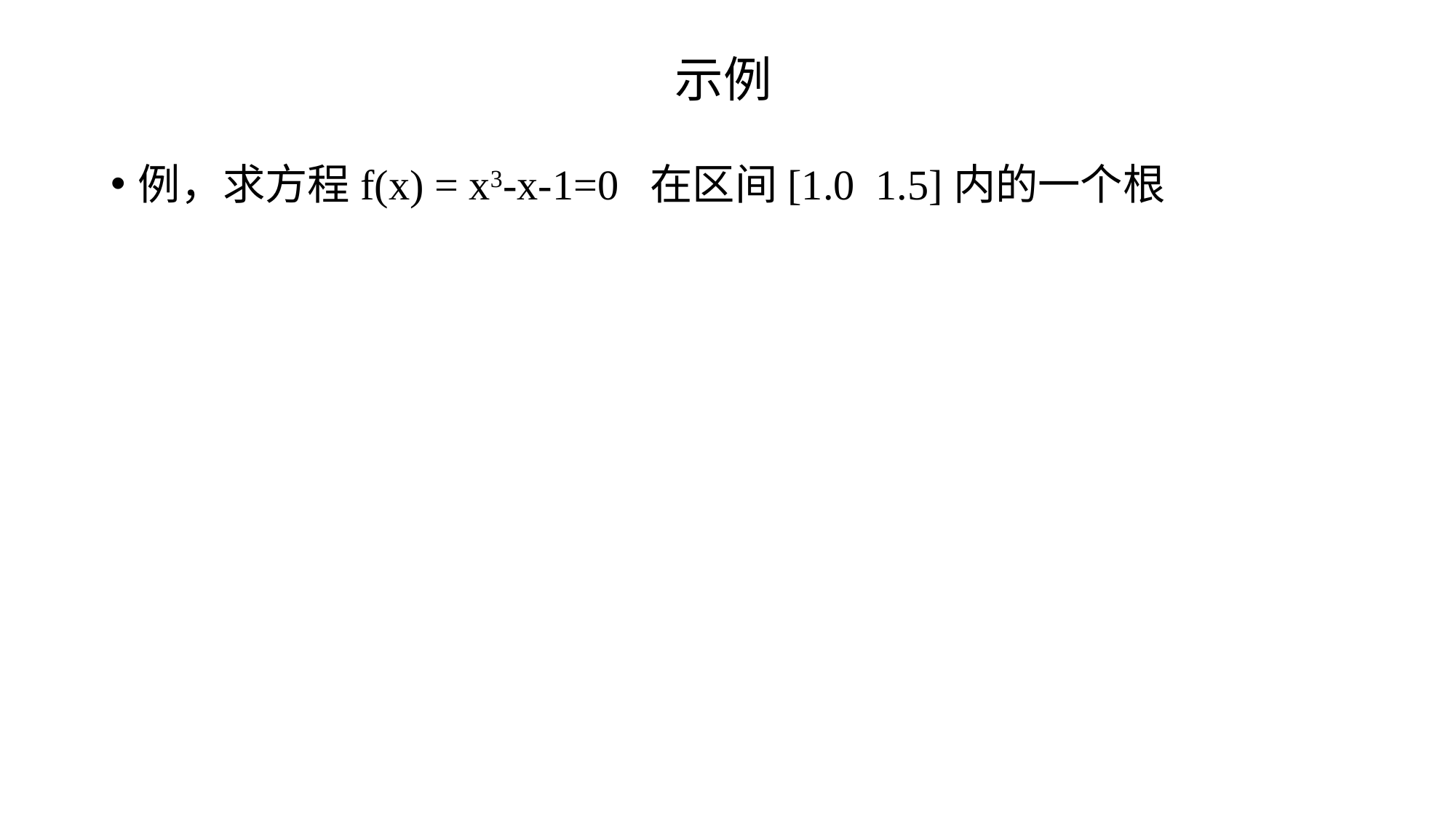

# 示例
例，求方程f(x) = x3-x-1=0  在区间[1.0  1.5]内的一个根